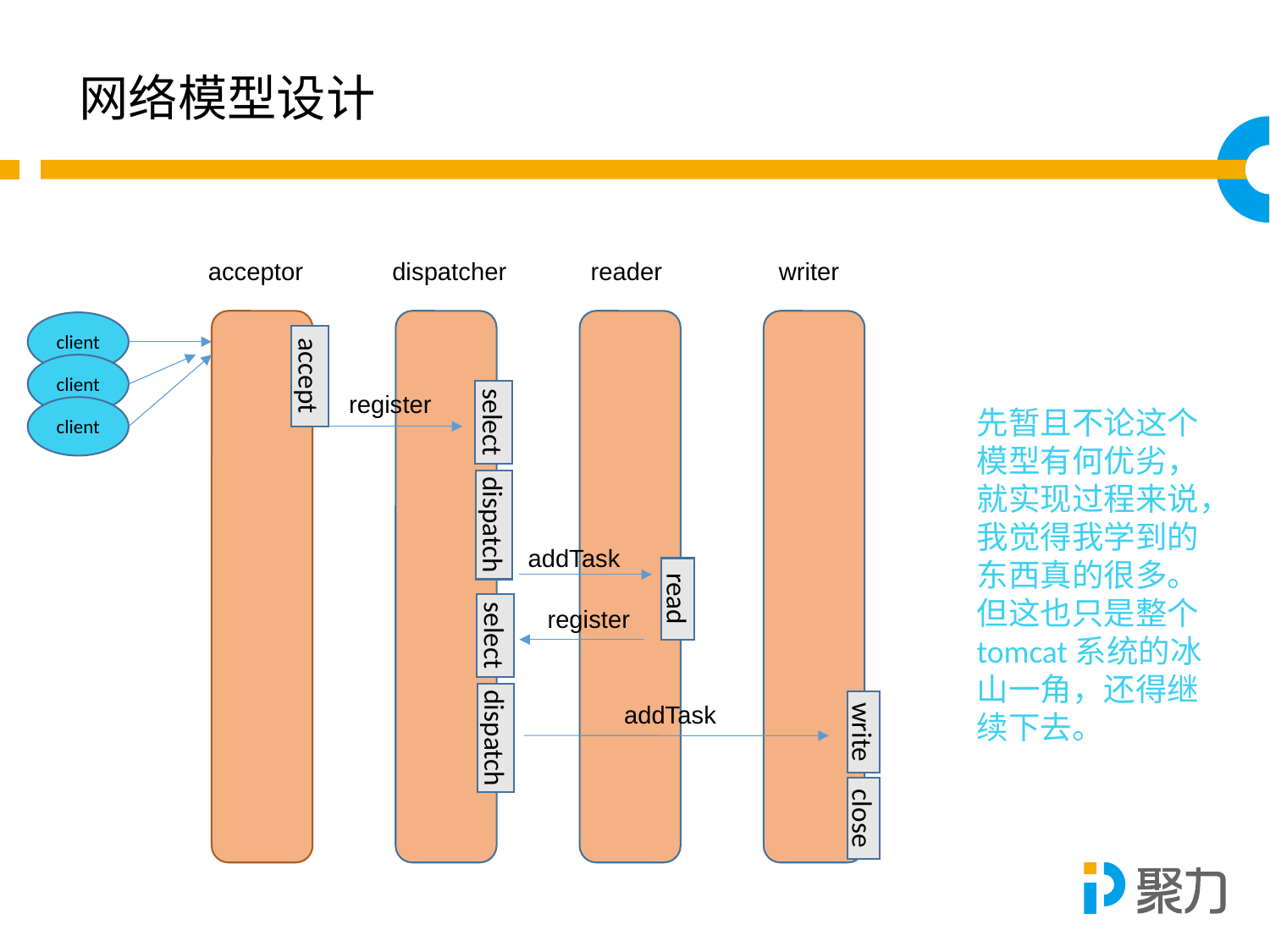

网络模型设计
acceptor
dispatcher
reader
writer

client
accept
client
先暂且不论这个模型有何优劣，就实现过程来说，我觉得我学到的东西真的很多。但这也只是整个tomcat系统的冰山一角，还得继续下去。
select
register
client
dispatch
addTask
read
select
register
dispatch
write
addTask
close